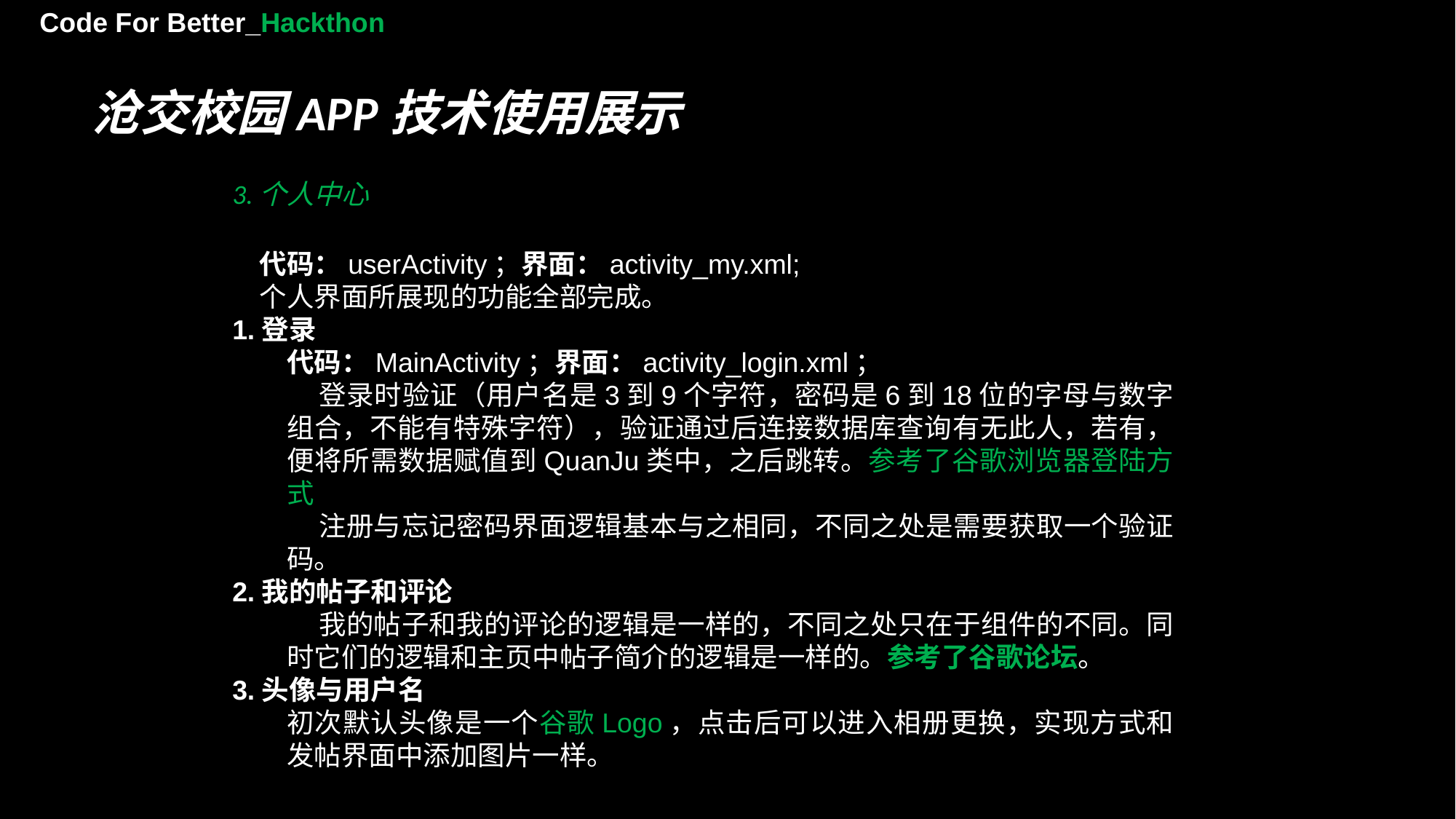

Code For Better_Hackthon
沧交校园APP技术使用展示
3.个人中心
代码：userActivity；界面：activity_my.xml;
个人界面所展现的功能全部完成。
1.登录
代码：MainActivity；界面：activity_login.xml；
登录时验证（用户名是3到9个字符，密码是6到18位的字母与数字组合，不能有特殊字符），验证通过后连接数据库查询有无此人，若有，便将所需数据赋值到QuanJu类中，之后跳转。参考了谷歌浏览器登陆方式
注册与忘记密码界面逻辑基本与之相同，不同之处是需要获取一个验证码。
2.我的帖子和评论
我的帖子和我的评论的逻辑是一样的，不同之处只在于组件的不同。同时它们的逻辑和主页中帖子简介的逻辑是一样的。参考了谷歌论坛。
3.头像与用户名
初次默认头像是一个谷歌Logo，点击后可以进入相册更换，实现方式和发帖界面中添加图片一样。